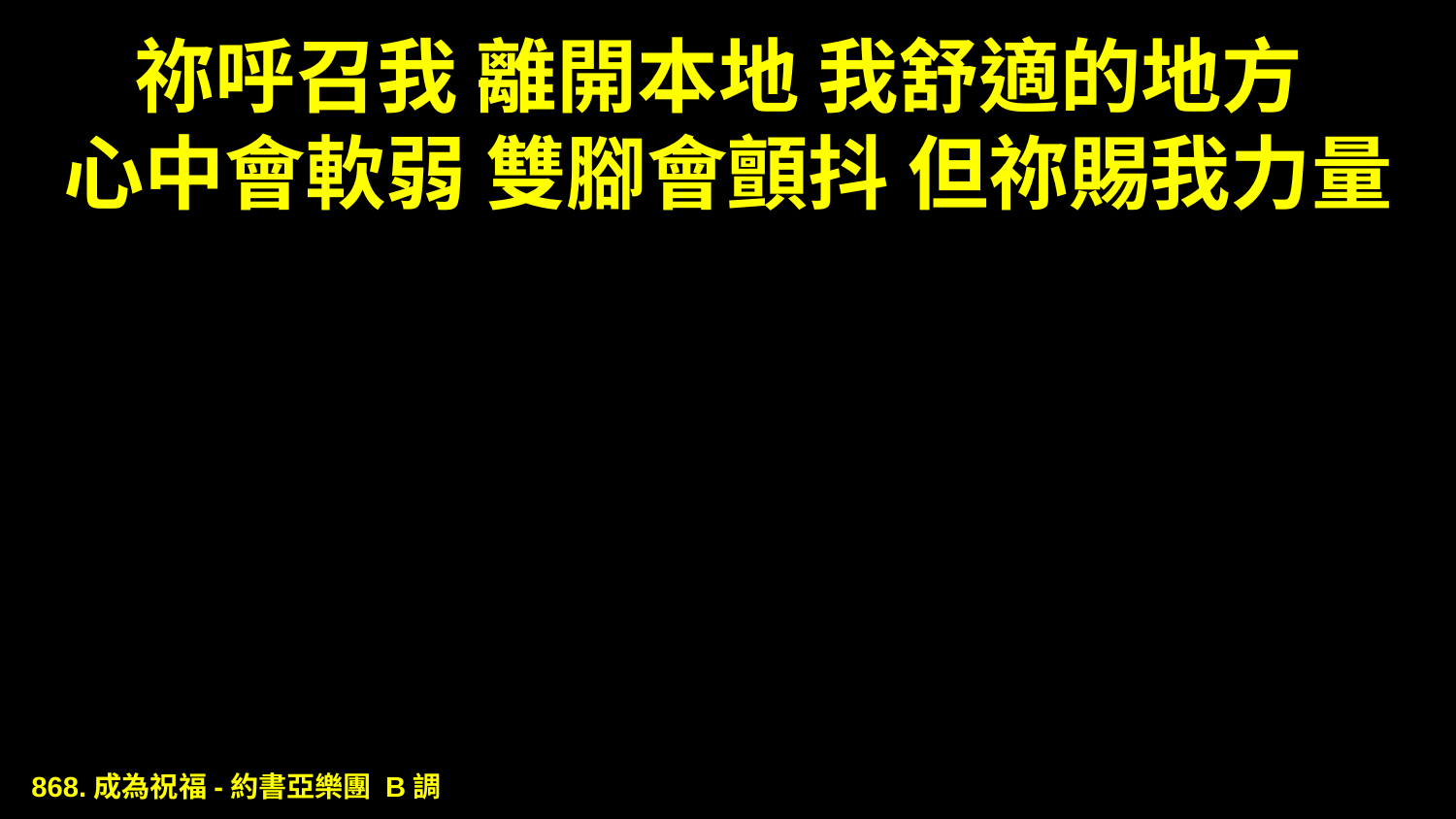

# 祢呼召我 離開本地 我舒適的地方 心中會軟弱 雙腳會顫抖 但祢賜我力量
868.成為祝福-約書亞樂團 B調